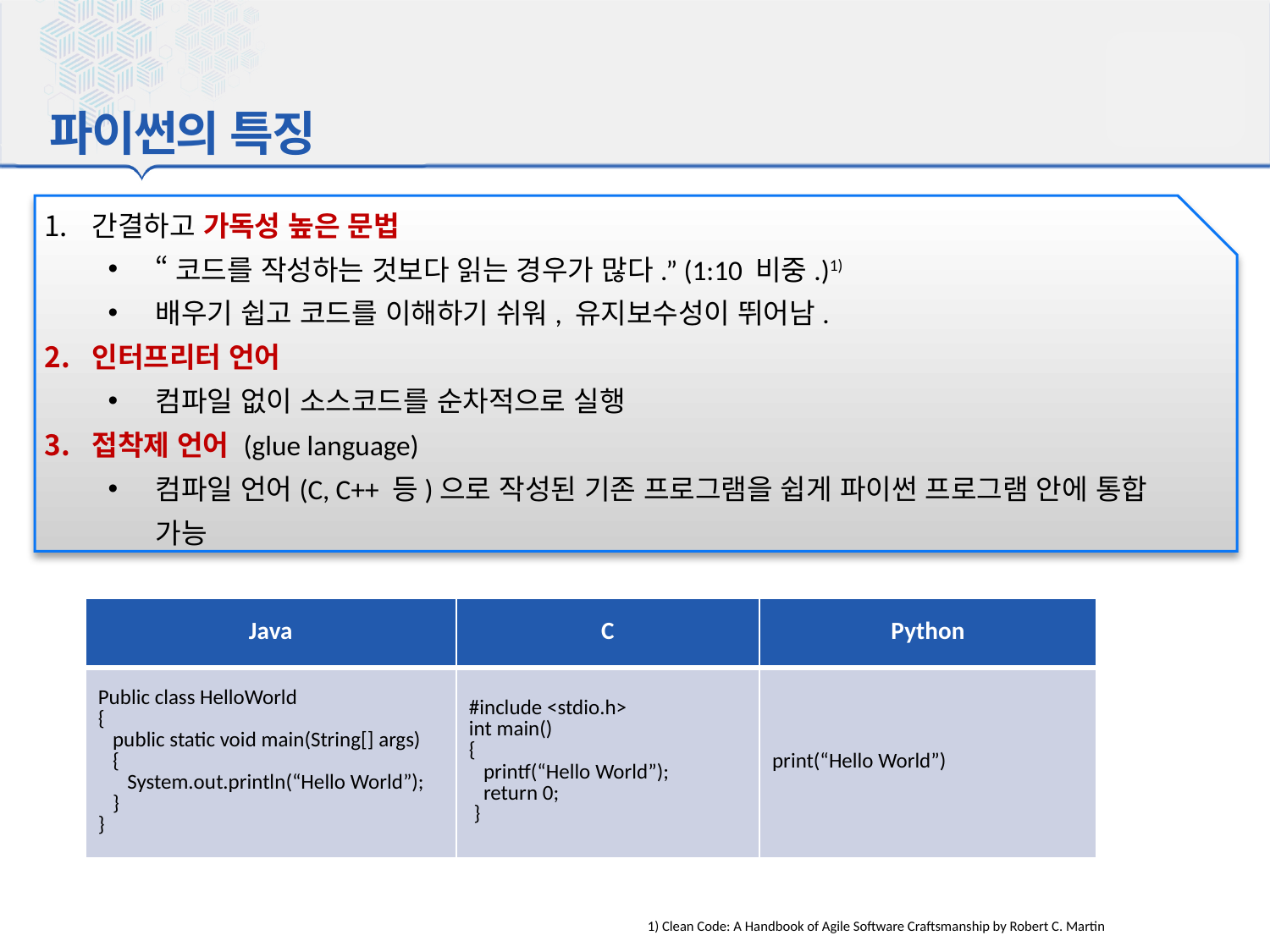

# 파이썬의 특징

간결하고 가독성 높은 문법
“코드를 작성하는 것보다 읽는 경우가 많다.” (1:10 비중.)1)
배우기 쉽고 코드를 이해하기 쉬워, 유지보수성이 뛰어남.
인터프리터 언어
컴파일 없이 소스코드를 순차적으로 실행
접착제 언어 (glue language)
컴파일 언어(C, C++ 등)으로 작성된 기존 프로그램을 쉽게 파이썬 프로그램 안에 통합 가능

| Java | C | Python |
| --- | --- | --- |
| Public class HelloWorld { public static void main(String[] args) { System.out.println(“Hello World”); } } | #include <stdio.h> int main() { printf(“Hello World”); return 0; } | print(“Hello World”) |
1) Clean Code: A Handbook of Agile Software Craftsmanship by Robert C. Martin